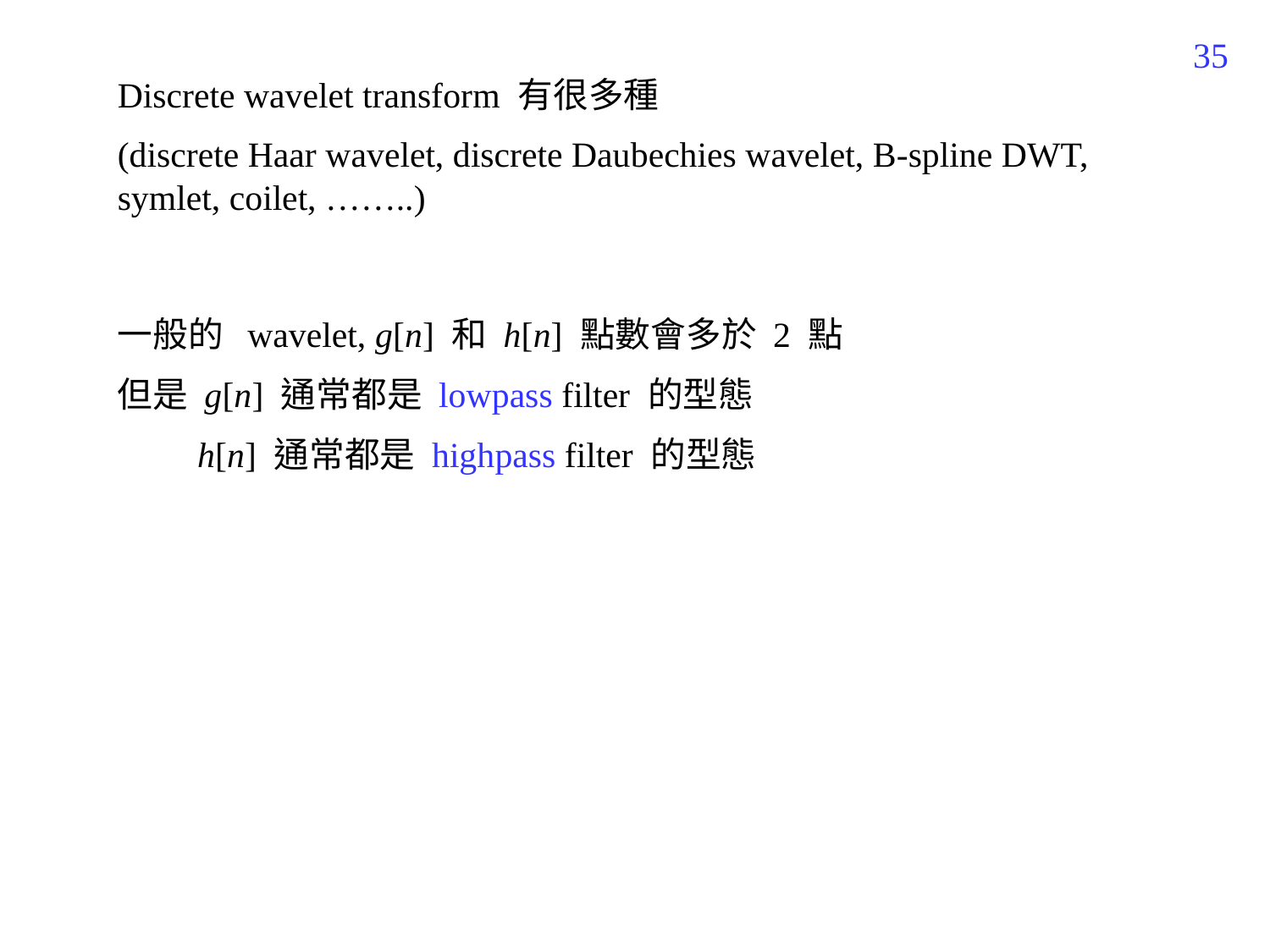

35
Discrete wavelet transform 有很多種
(discrete Haar wavelet, discrete Daubechies wavelet, B-spline DWT, symlet, coilet, ……..)
一般的  wavelet, g[n] 和 h[n] 點數會多於 2 點
但是 g[n] 通常都是 lowpass filter 的型態
         h[n] 通常都是 highpass filter 的型態